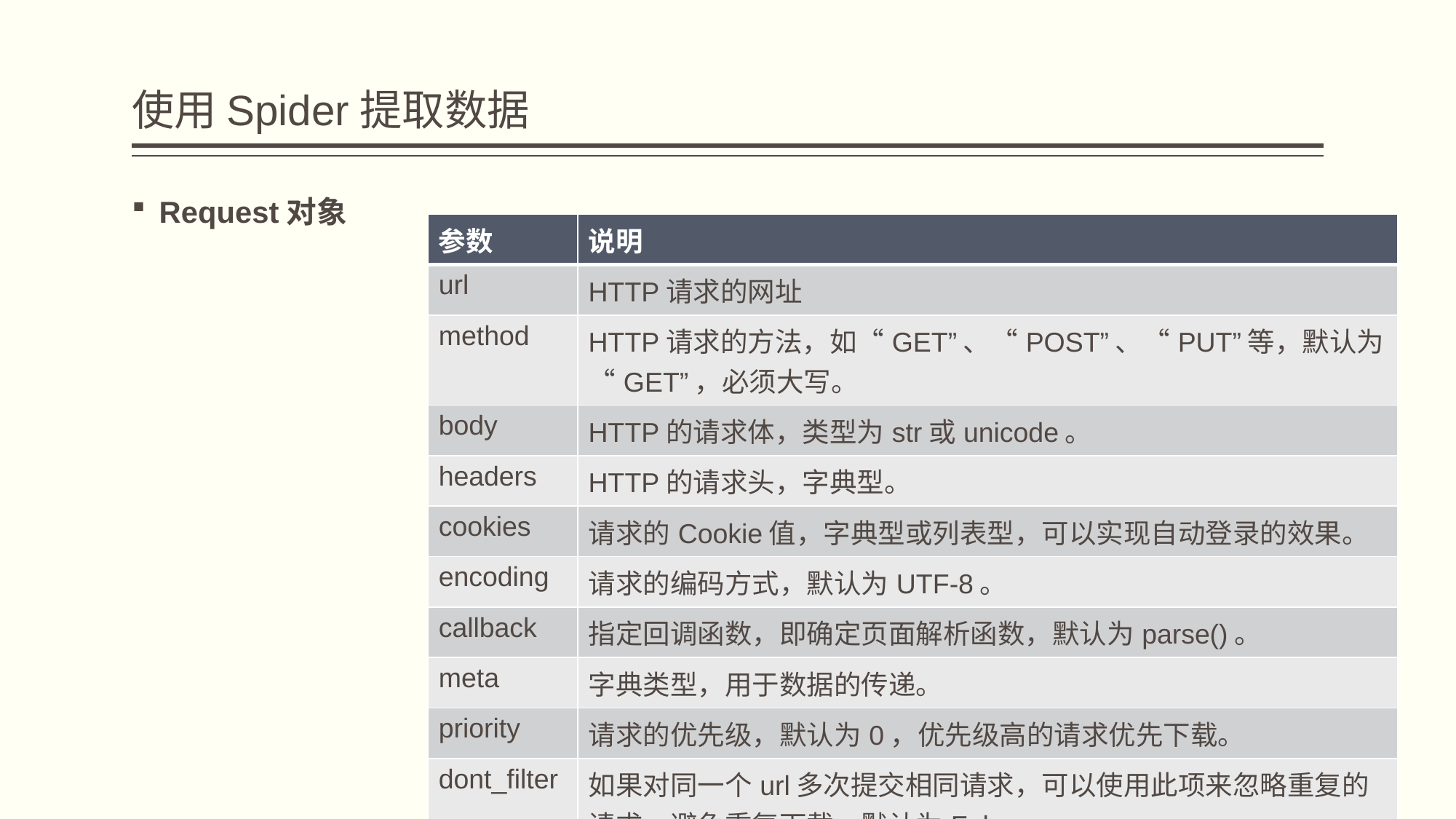

# 使用Spider提取数据
Request对象
| 参数 | 说明 |
| --- | --- |
| url | HTTP请求的网址 |
| method | HTTP请求的方法，如“GET”、“POST”、“PUT”等，默认为“GET”，必须大写。 |
| body | HTTP的请求体，类型为str或unicode。 |
| headers | HTTP的请求头，字典型。 |
| cookies | 请求的Cookie值，字典型或列表型，可以实现自动登录的效果。 |
| encoding | 请求的编码方式，默认为UTF-8。 |
| callback | 指定回调函数，即确定页面解析函数，默认为parse()。 |
| meta | 字典类型，用于数据的传递。 |
| priority | 请求的优先级，默认为0，优先级高的请求优先下载。 |
| dont\_filter | 如果对同一个url多次提交相同请求，可以使用此项来忽略重复的请求，避免重复下载，默认为False。 |
| errback | 在处理请求时引发任何异常时调用的函数。 |